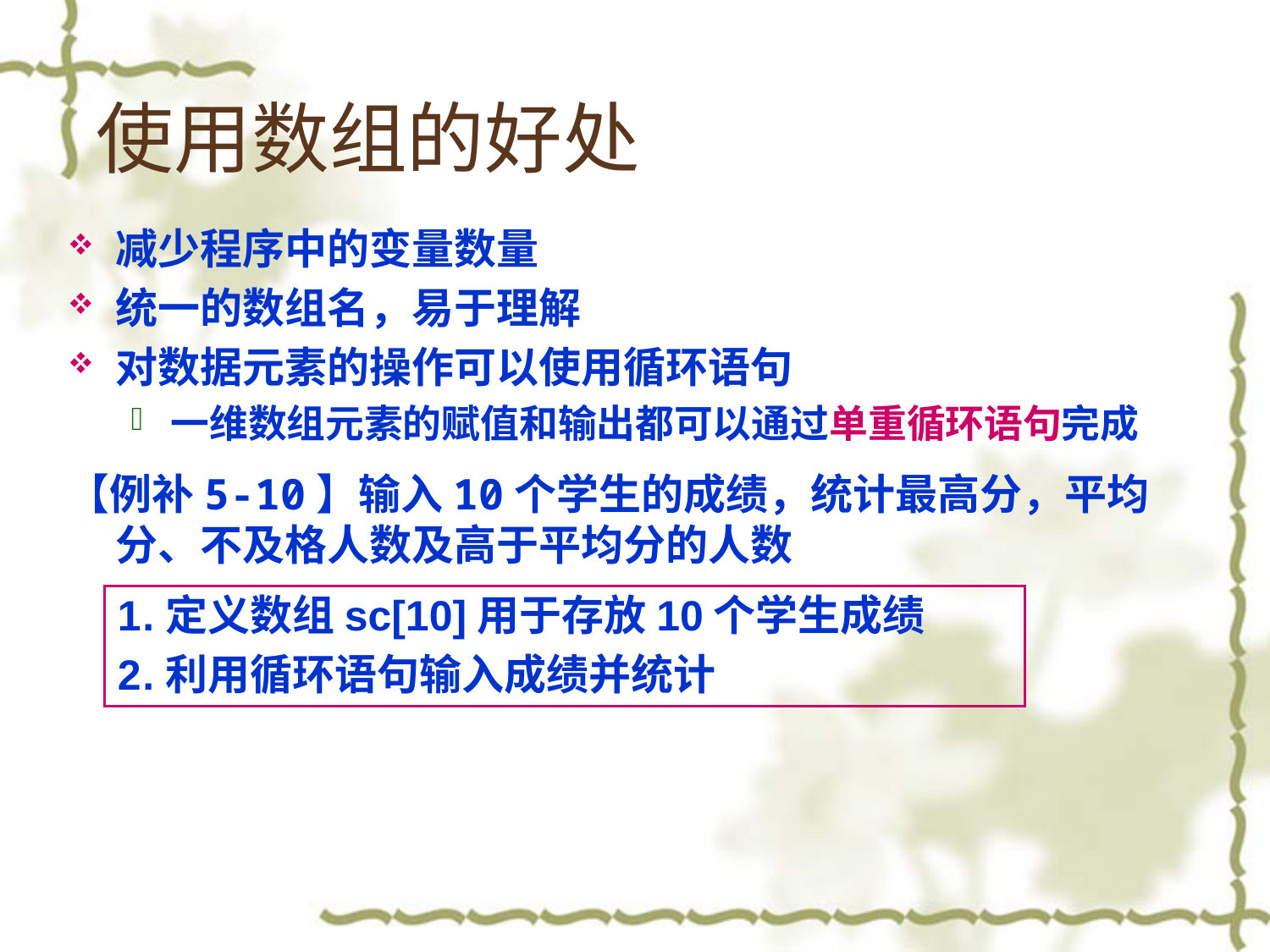

# 使用数组的好处
减少程序中的变量数量
统一的数组名，易于理解
对数据元素的操作可以使用循环语句
一维数组元素的赋值和输出都可以通过单重循环语句完成
【例补5-10】输入10个学生的成绩，统计最高分，平均分、不及格人数及高于平均分的人数
定义数组sc[10]用于存放10个学生成绩
利用循环语句输入成绩并统计